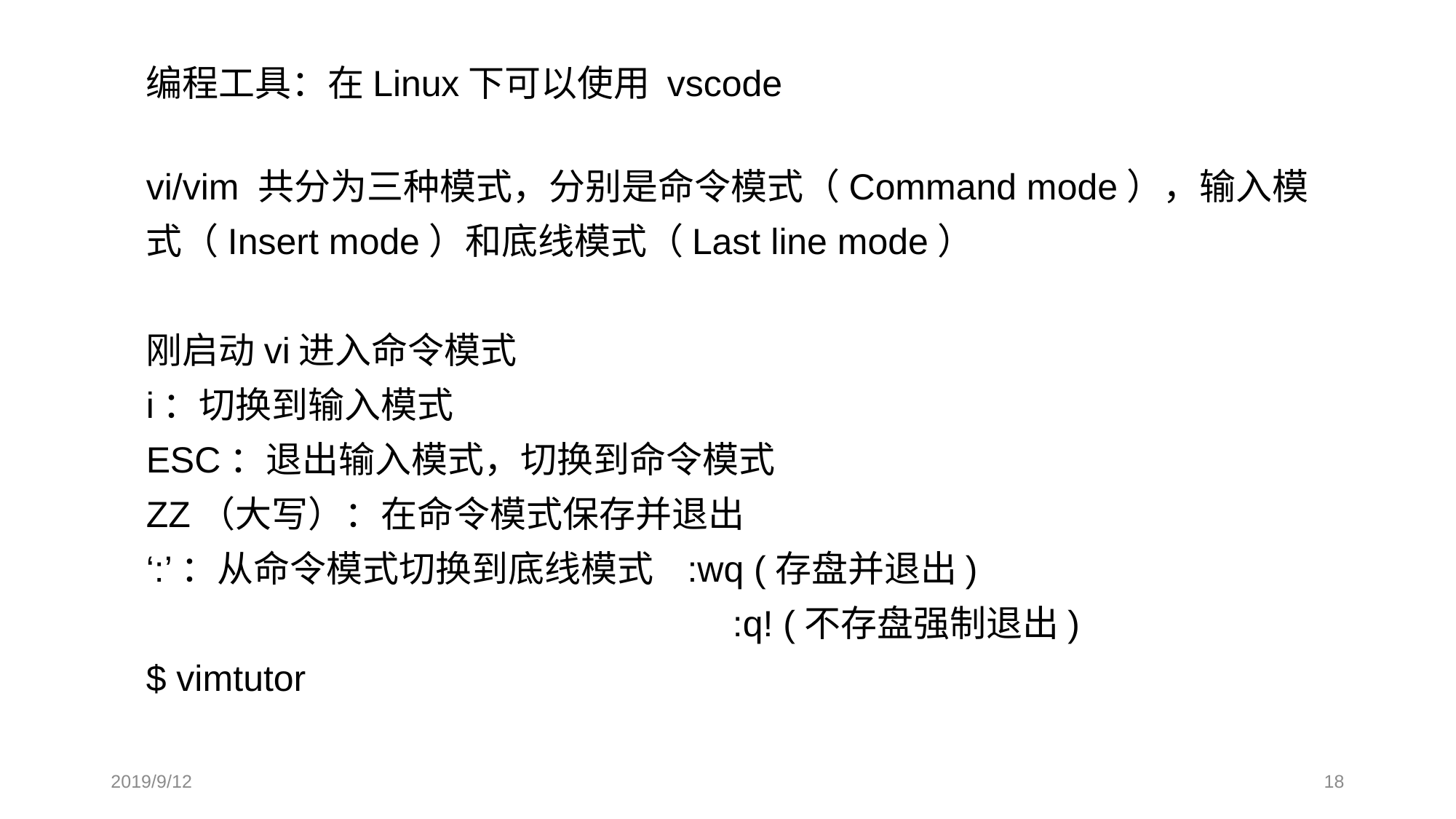

编程工具：在Linux下可以使用 vscode
vi/vim 共分为三种模式，分别是命令模式（Command mode），输入模式（Insert mode）和底线模式（Last line mode）

刚启动vi进入命令模式
i：切换到输入模式
ESC：退出输入模式，切换到命令模式
ZZ（大写）：在命令模式保存并退出
‘:’：从命令模式切换到底线模式   :wq (存盘并退出)
					    :q! (不存盘强制退出)
$ vimtutor
2019/9/12
18